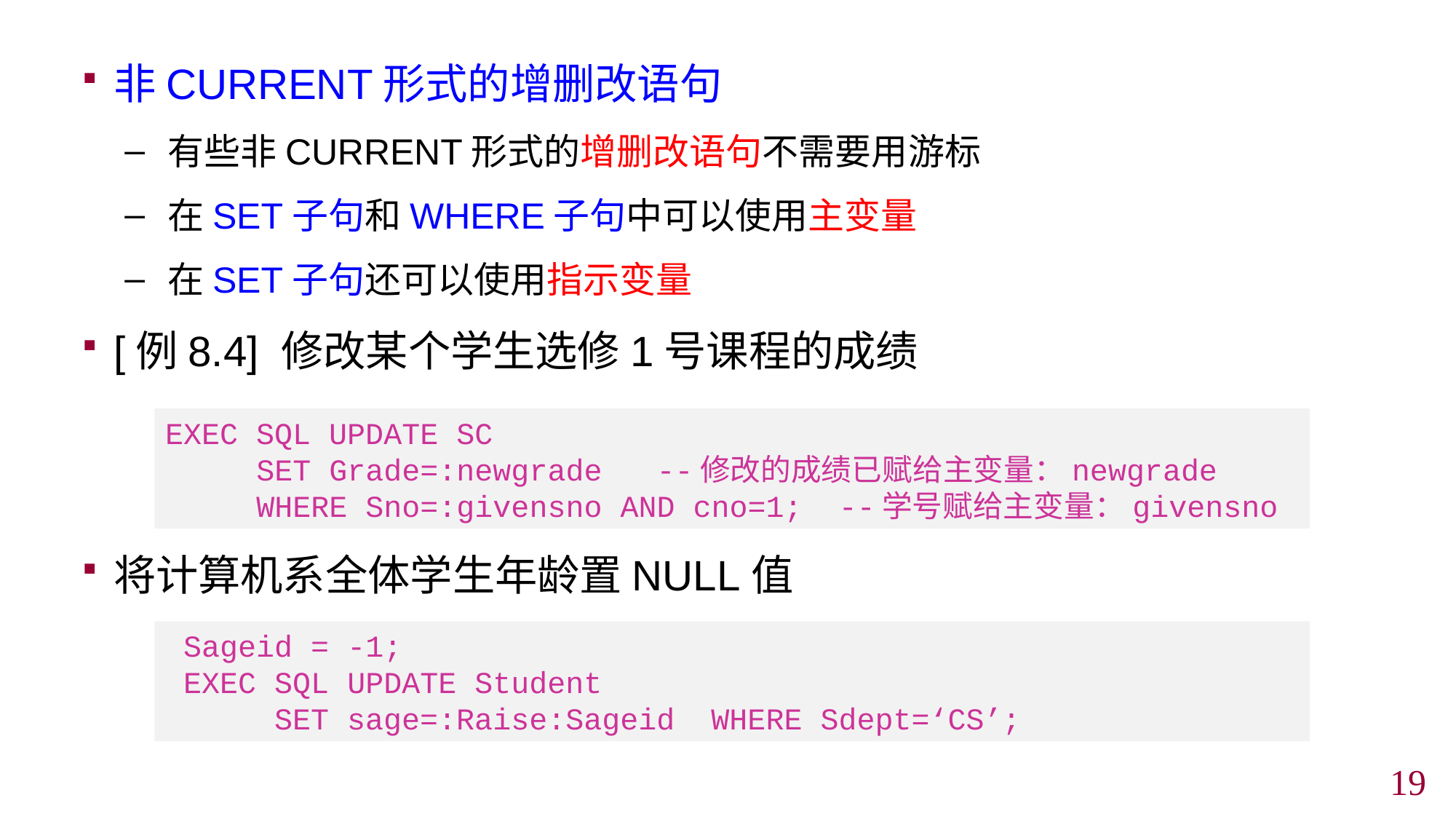

非CURRENT形式的增删改语句
有些非CURRENT形式的增删改语句不需要用游标
在SET子句和WHERE子句中可以使用主变量
在SET子句还可以使用指示变量
[例8.4] 修改某个学生选修1号课程的成绩

将计算机系全体学生年龄置NULL值

EXEC SQL UPDATE SC
     SET Grade=:newgrade   --修改的成绩已赋给主变量：newgrade
     WHERE Sno=:givensno AND cno=1;  --学号赋给主变量：givensno
 Sageid = -1;
 EXEC SQL UPDATE Student
      SET sage=:Raise:Sageid  WHERE Sdept=‘CS’;
19